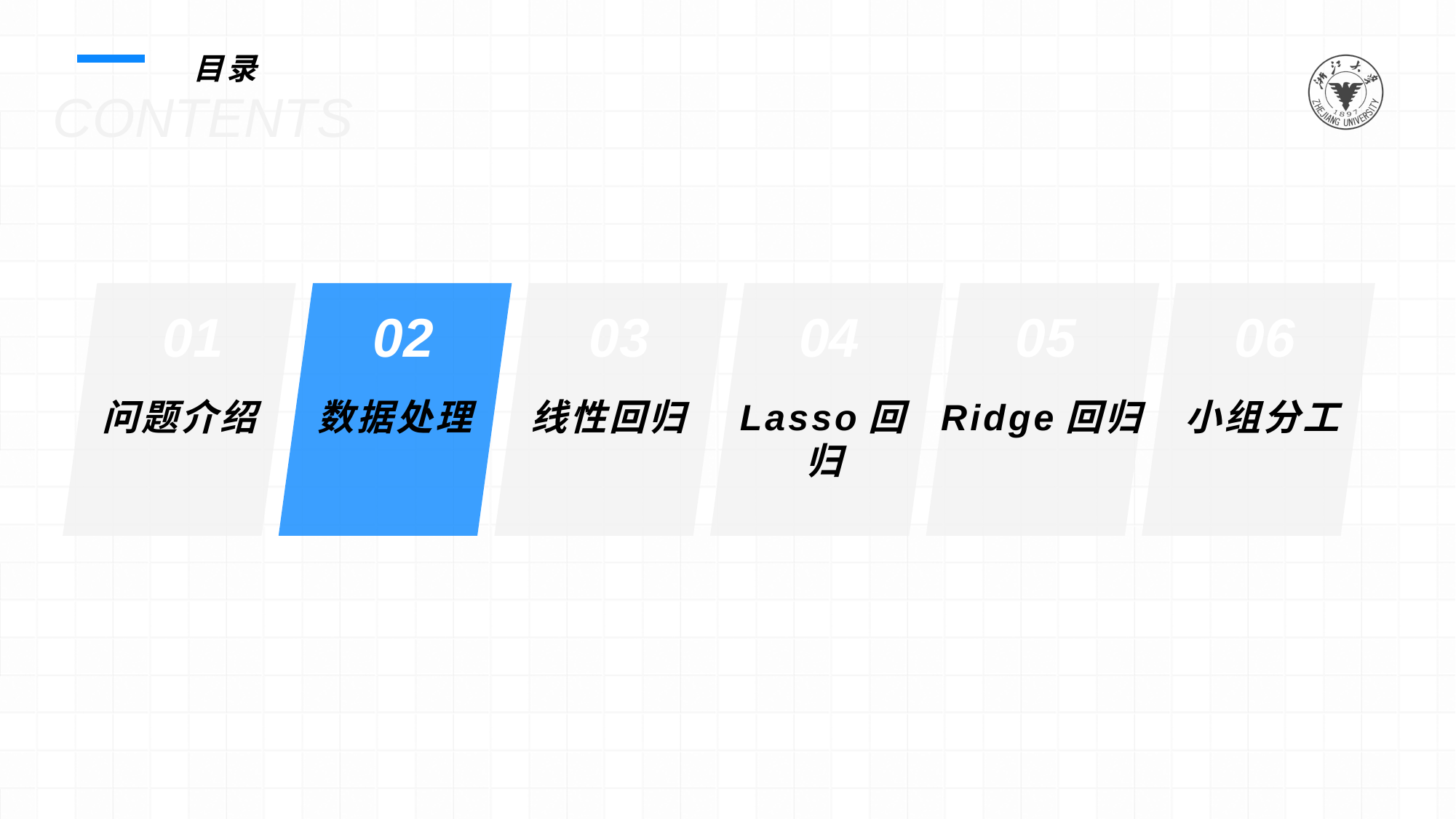

目录

CONTENTS

01
02
03
04
05
06
问题介绍
数据处理
线性回归
Lasso回归
Ridge回归
小组分工